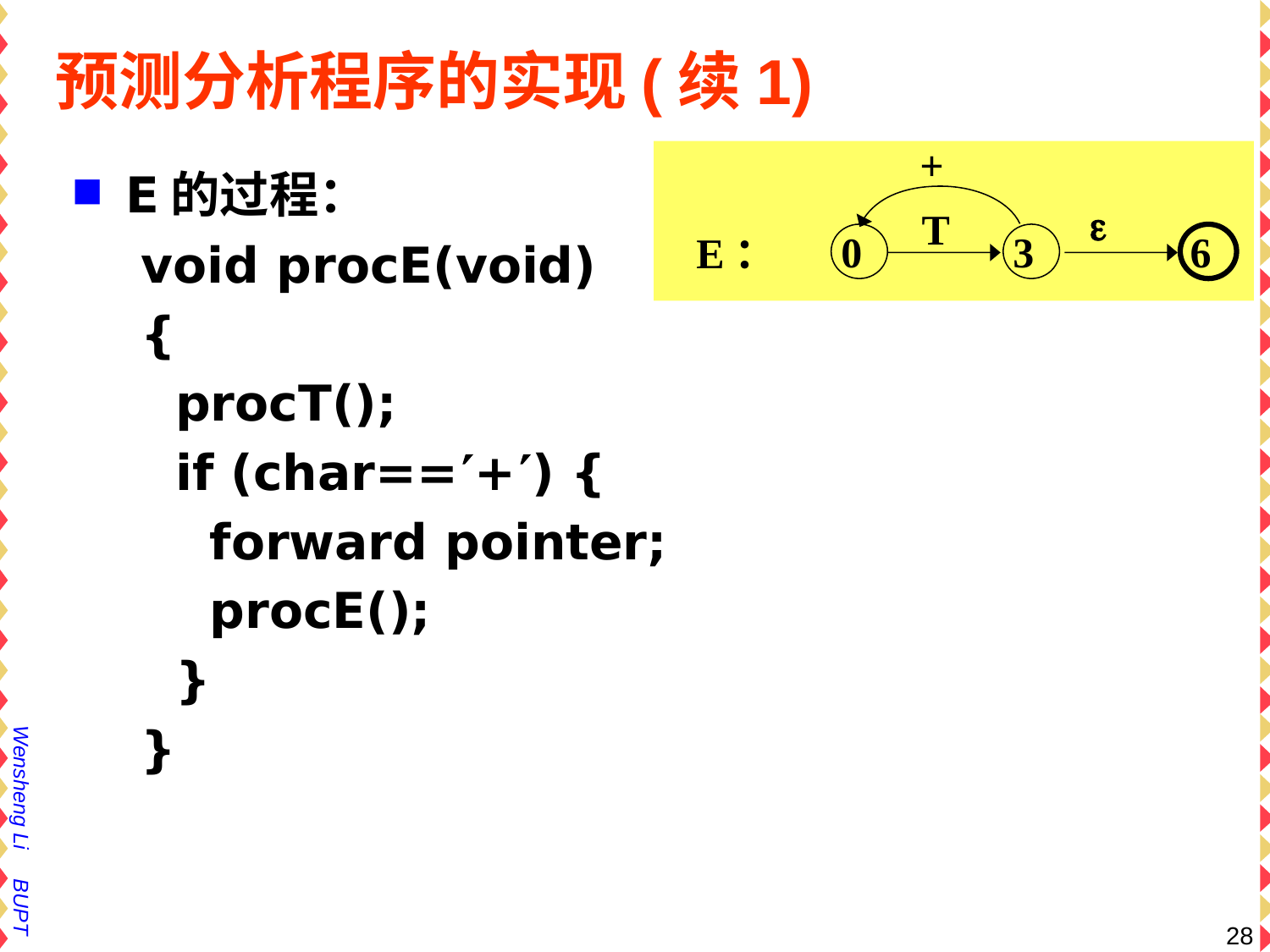

# 预测分析程序的实现(续1)
+

ε
T
0

3

6

E：

E的过程：
void procE(void)
{
  procT();
  if (char==′+′) {
    forward pointer;
    procE();
  }
}
28